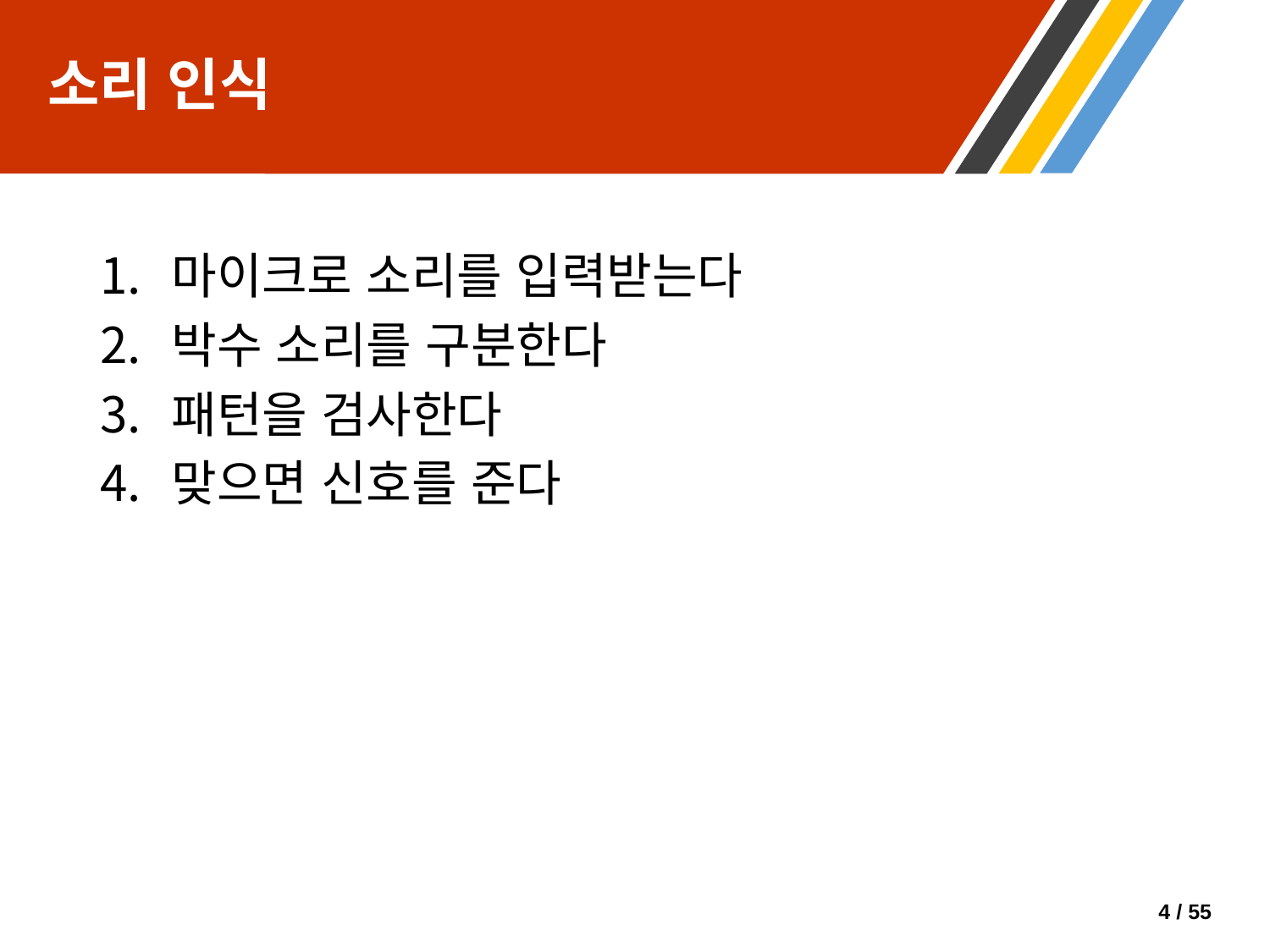

# 소리 인식
마이크로 소리를 입력받는다
박수 소리를 구분한다
패턴을 검사한다
맞으면 신호를 준다